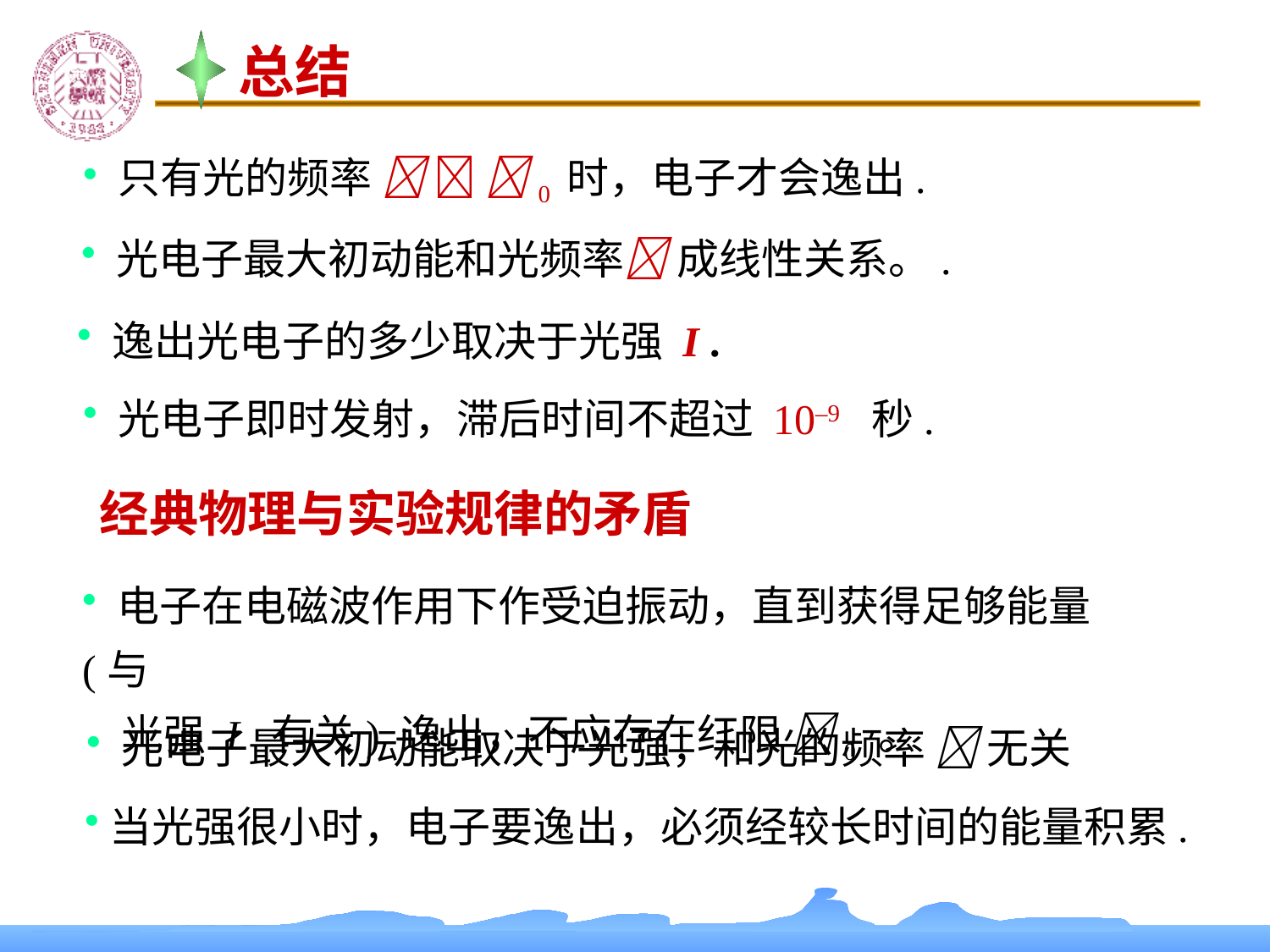

总结

 只有光的频率 ν ≥ ν0 时，电子才会逸出.
 光电子最大初动能和光频率ν 成线性关系。.
 逸出光电子的多少取决于光强 I .
 光电子即时发射，滞后时间不超过 10–9  秒.
经典物理与实验规律的矛盾
 电子在电磁波作用下作受迫振动，直到获得足够能量(与
   光强 I  有关) 逸出，不应存在红限 ν0  。
 光电子最大初动能取决于光强，和光的频率 ν 无关
当光强很小时，电子要逸出，必须经较长时间的能量积累.